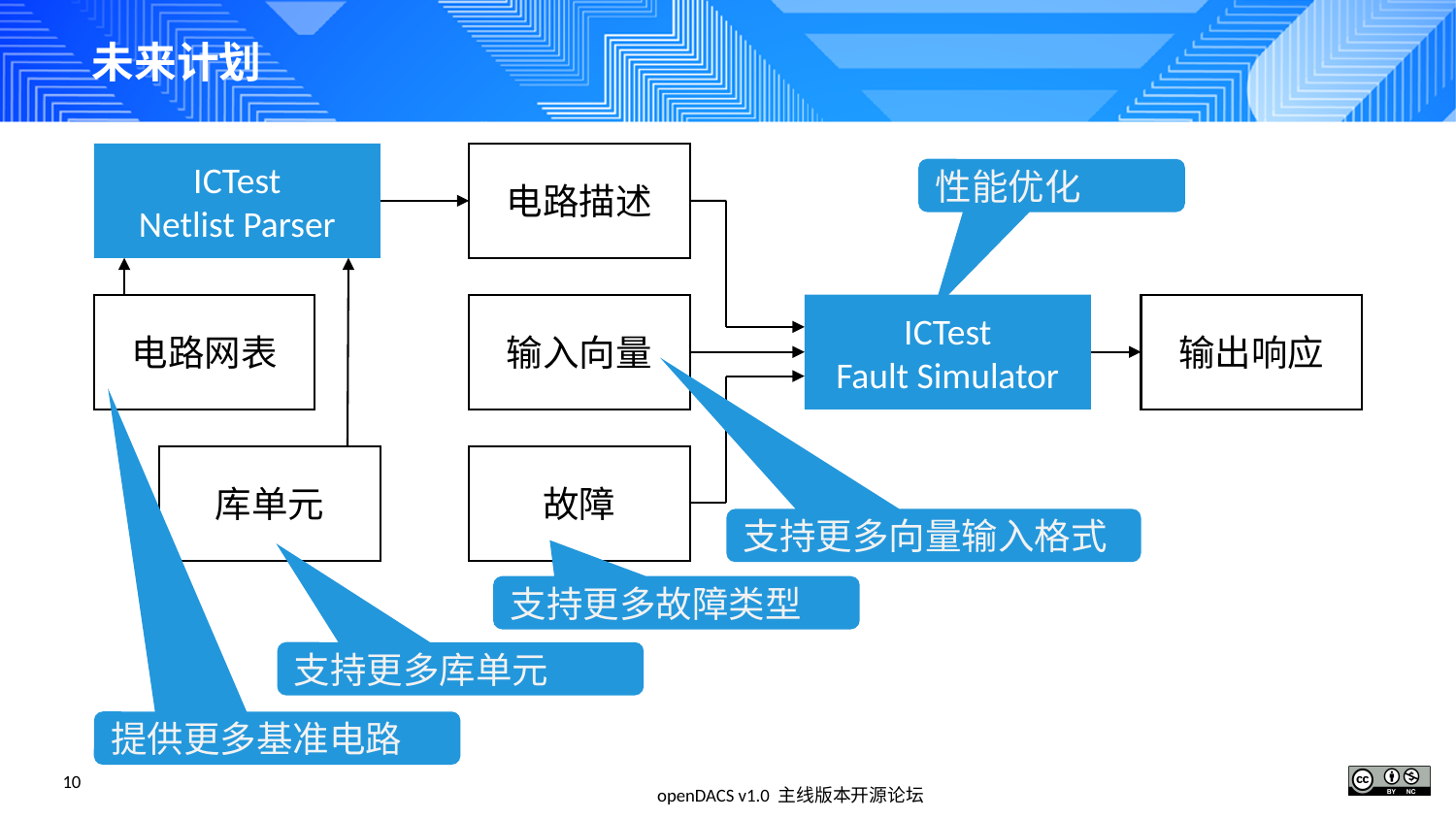

# 未来计划
ICTest
Netlist Parser
电路描述
性能优化
电路网表
输入向量
ICTest
Fault Simulator
输出响应
库单元
故障
支持更多向量输入格式
支持更多故障类型
支持更多库单元
提供更多基准电路
10